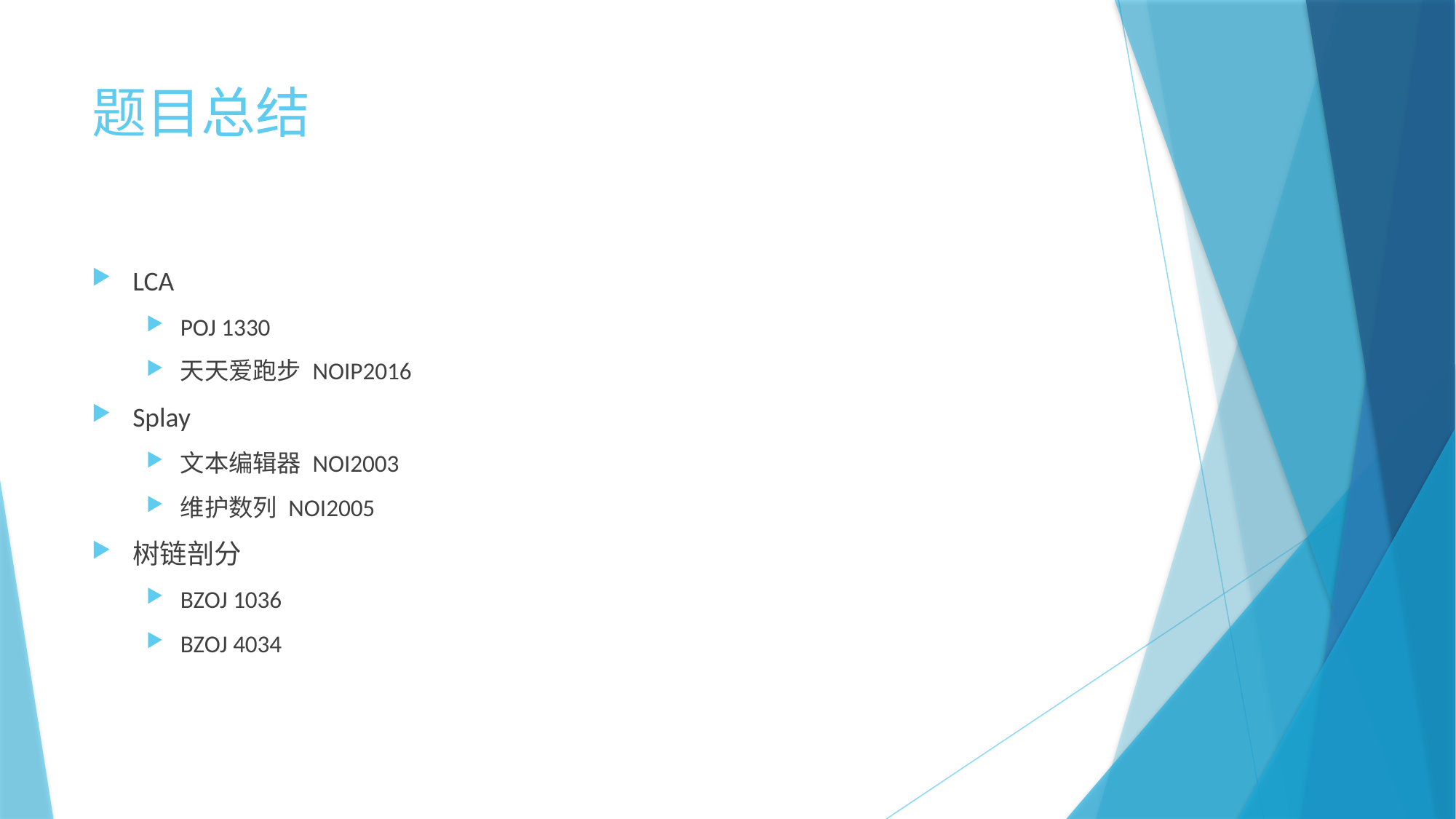

# 题目总结
LCA
POJ 1330
天天爱跑步 NOIP2016
Splay
文本编辑器 NOI2003
维护数列 NOI2005
树链剖分
BZOJ 1036
BZOJ 4034